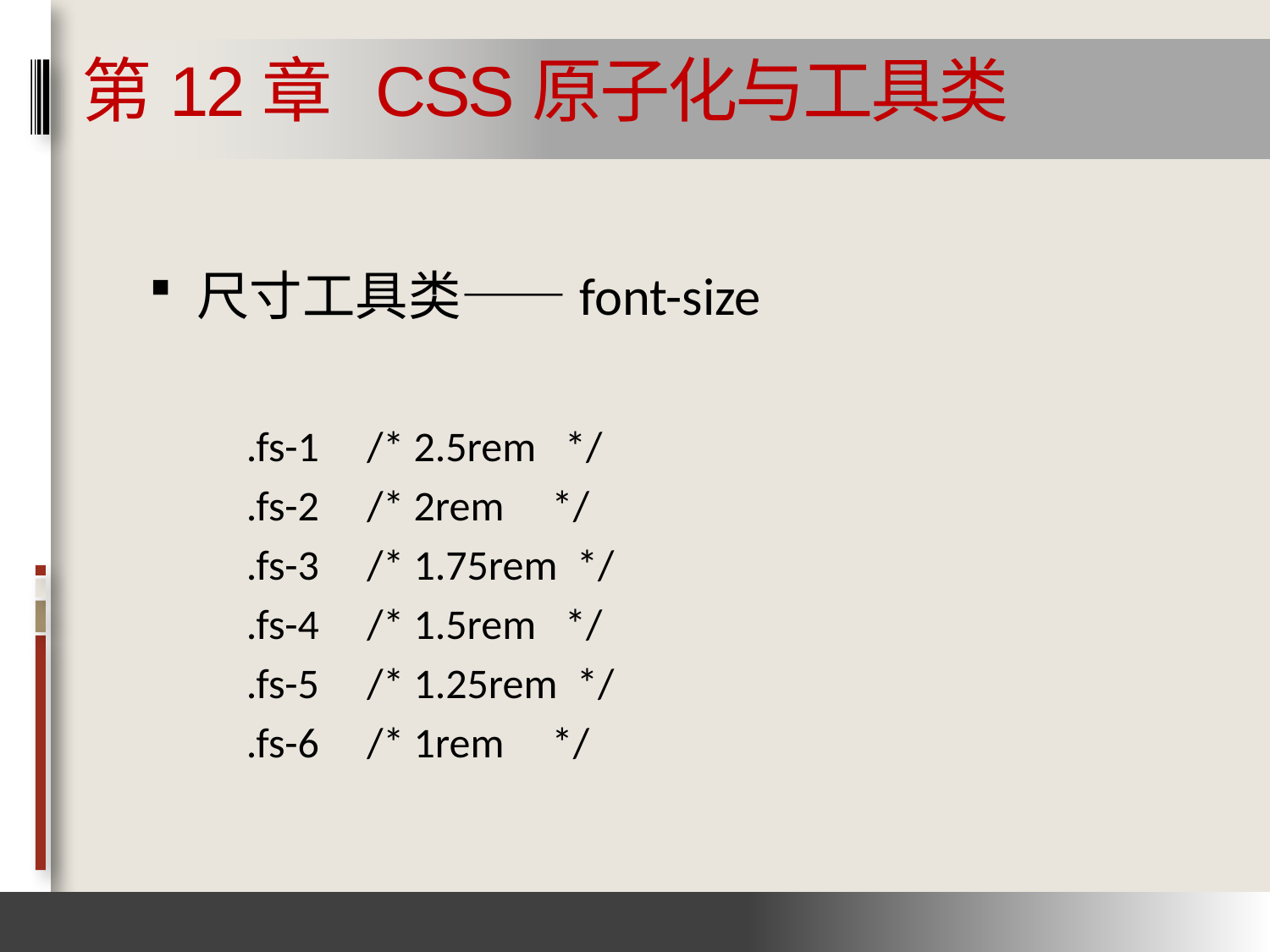

# 第12章  CSS原子化与工具类
尺寸工具类——font-size

.fs-1     /* 2.5rem   */
.fs-2     /* 2rem     */
.fs-3     /* 1.75rem  */
.fs-4     /* 1.5rem   */
.fs-5     /* 1.25rem  */
.fs-6     /* 1rem     */